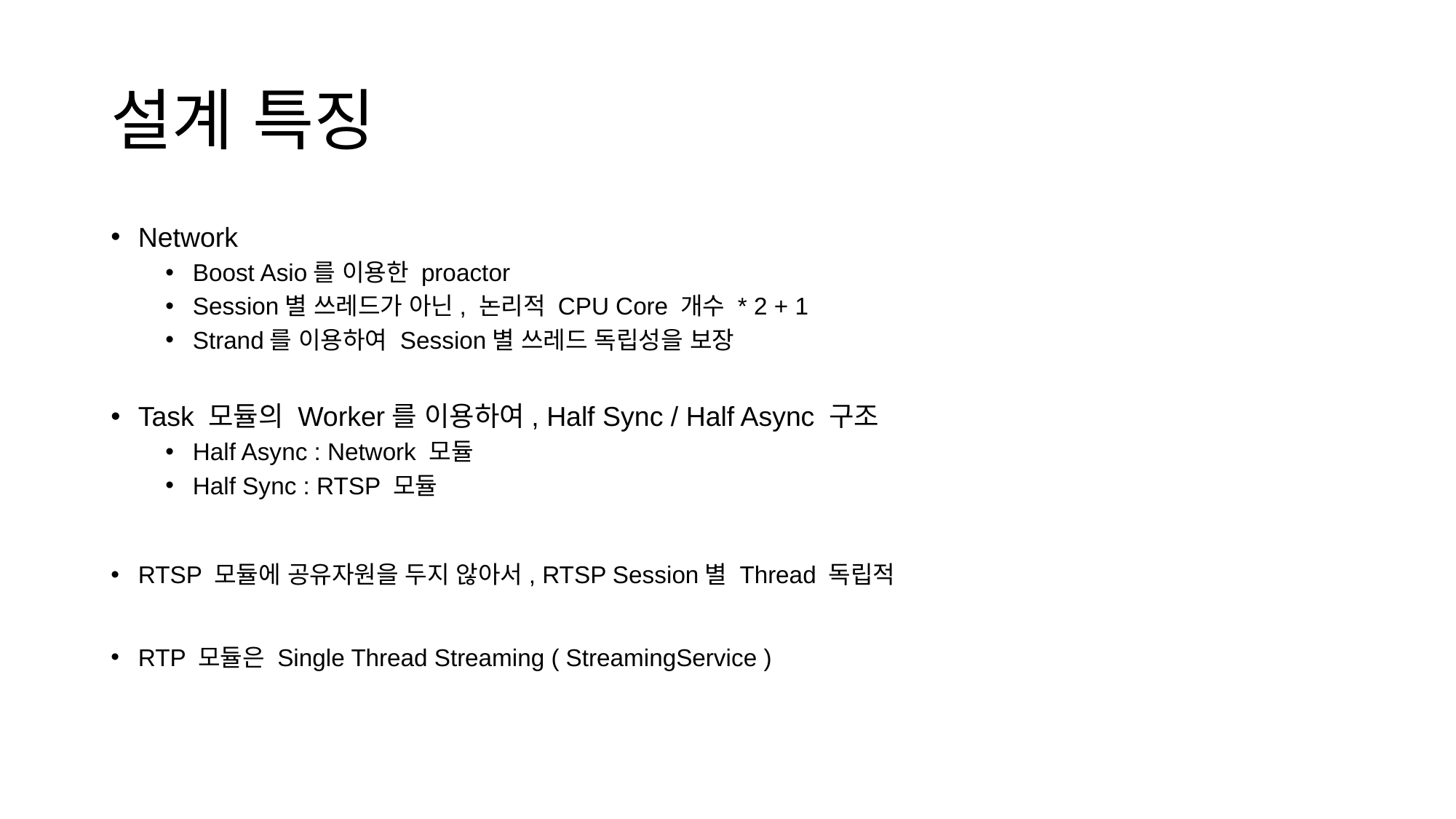

# 설계 특징
Network
Boost Asio를 이용한 proactor
Session별 쓰레드가 아닌, 논리적 CPU Core 개수 * 2 + 1
Strand를 이용하여 Session별 쓰레드 독립성을 보장

Task 모듈의 Worker를 이용하여, Half Sync / Half Async 구조
Half Async : Network 모듈
Half Sync : RTSP 모듈

RTSP 모듈에 공유자원을 두지 않아서, RTSP Session별 Thread 독립적

RTP 모듈은 Single Thread Streaming ( StreamingService )